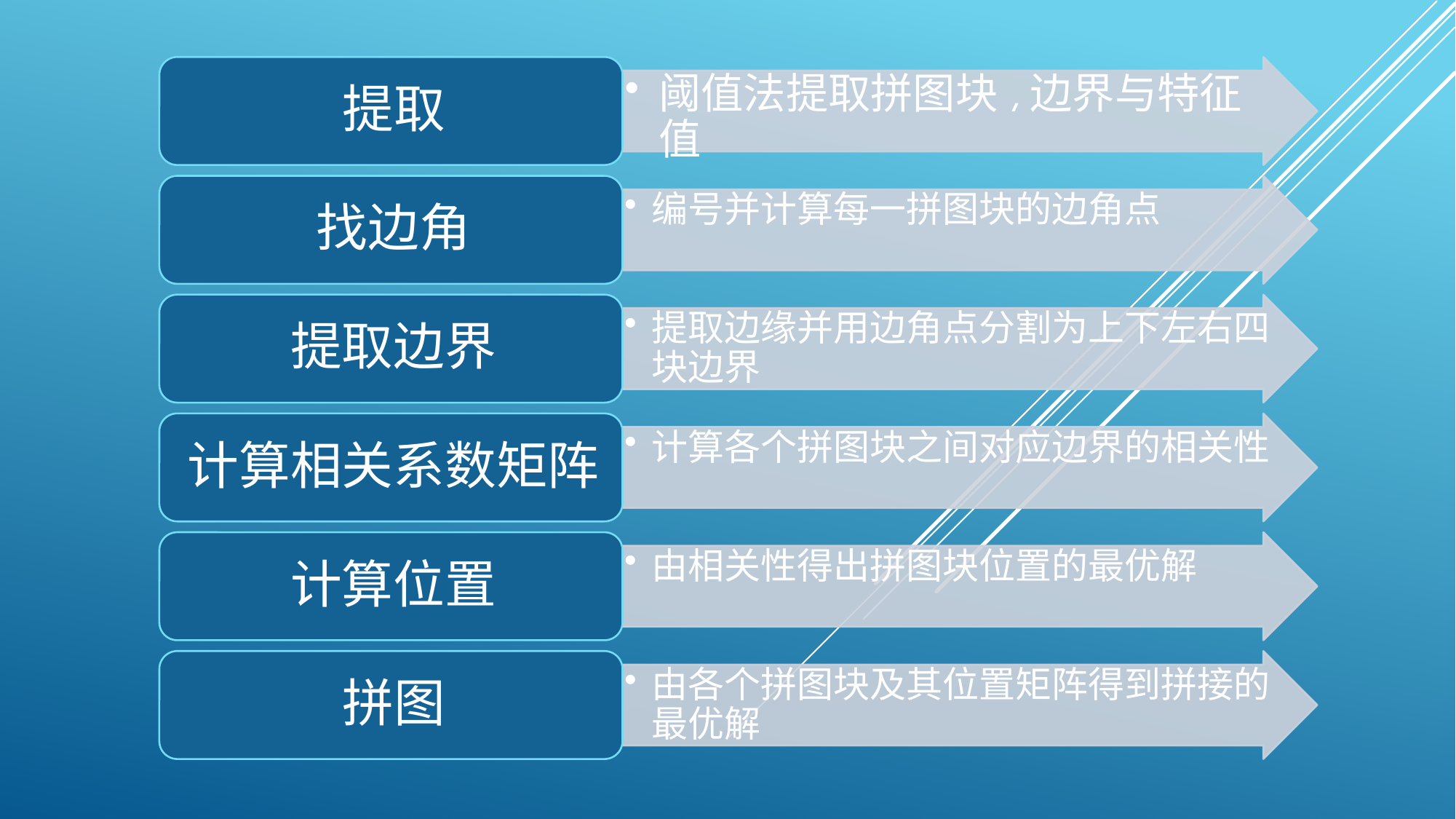

阈值法提取拼图块,边界与特征值
提取
编号并计算每一拼图块的边角点
找边角
提取边缘并用边角点分割为上下左右四块边界
提取边界
计算各个拼图块之间对应边界的相关性
计算相关系数矩阵
由相关性得出拼图块位置的最优解
计算位置
由各个拼图块及其位置矩阵得到拼接的最优解
拼图